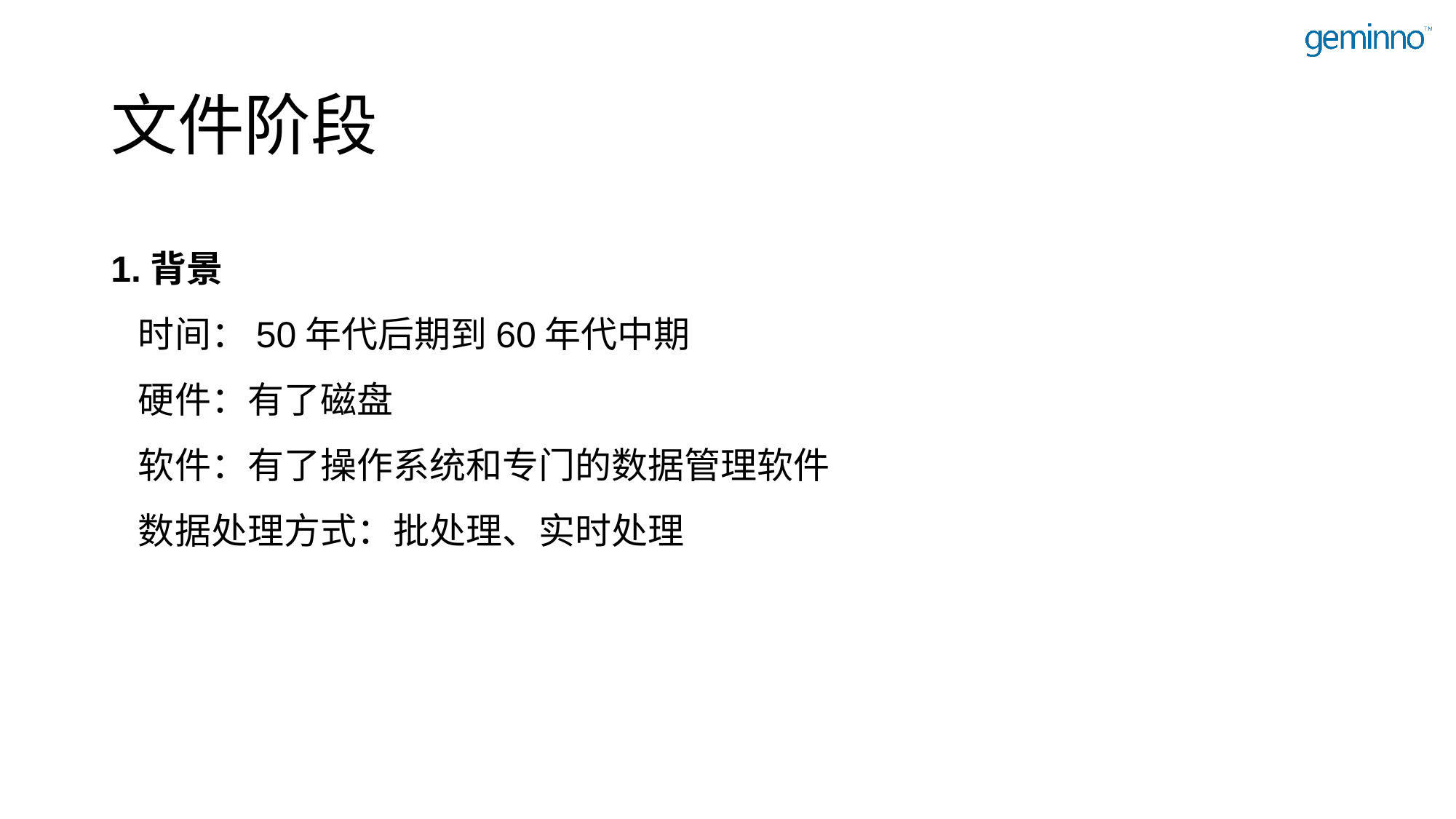

# 文件阶段
1.背景
时间：50年代后期到60年代中期
硬件：有了磁盘
软件：有了操作系统和专门的数据管理软件
数据处理方式：批处理、实时处理